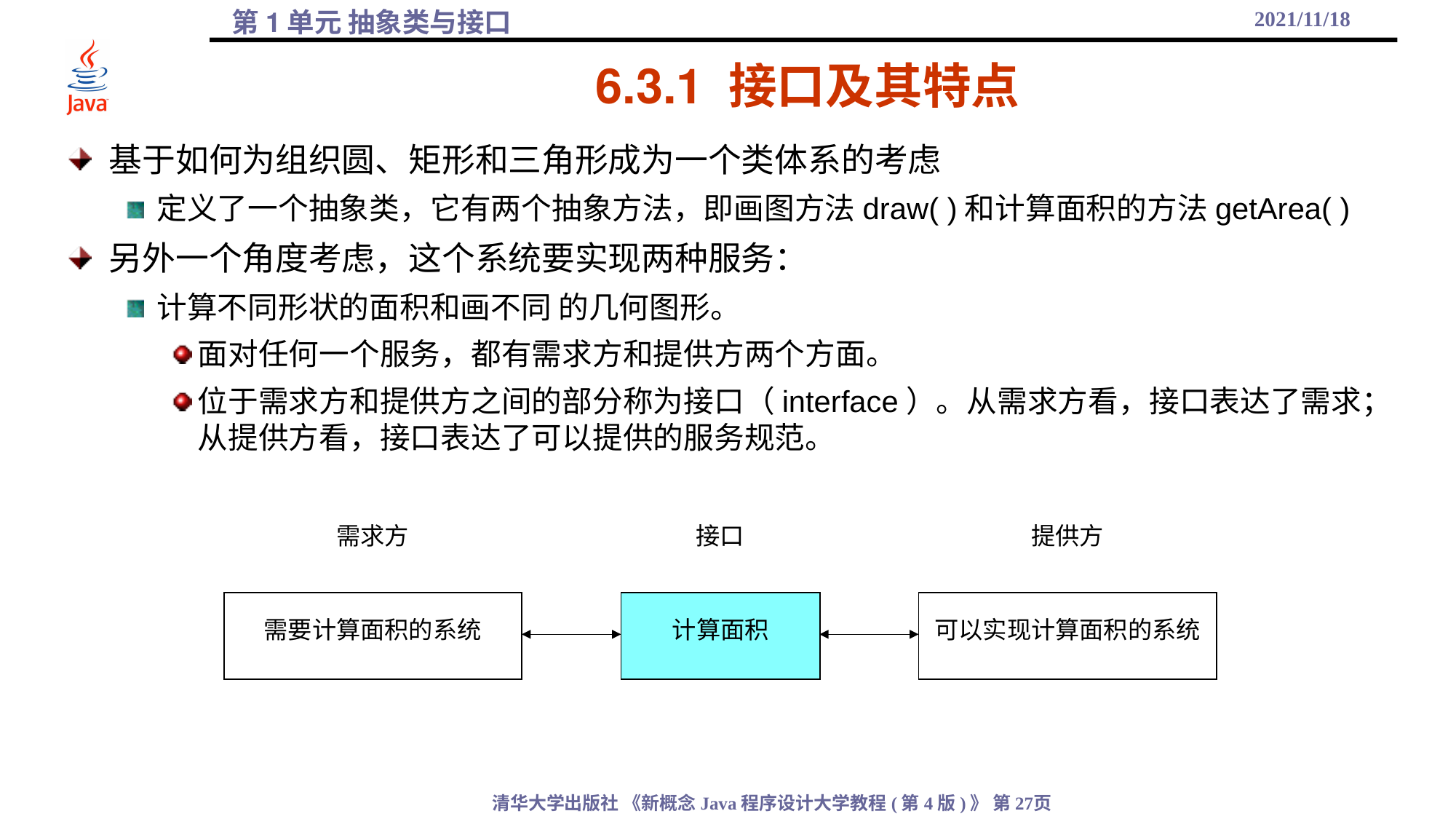

2021/11/18
# 6.3.1 接口及其特点
基于如何为组织圆、矩形和三角形成为一个类体系的考虑
定义了一个抽象类，它有两个抽象方法，即画图方法draw( )和计算面积的方法getArea( )
另外一个角度考虑，这个系统要实现两种服务：
计算不同形状的面积和画不同 的几何图形。
面对任何一个服务，都有需求方和提供方两个方面。
位于需求方和提供方之间的部分称为接口（interface）。从需求方看，接口表达了需求；从提供方看，接口表达了可以提供的服务规范。
需求方
接口
提供方
需要计算面积的系统
计算面积
可以实现计算面积的系统